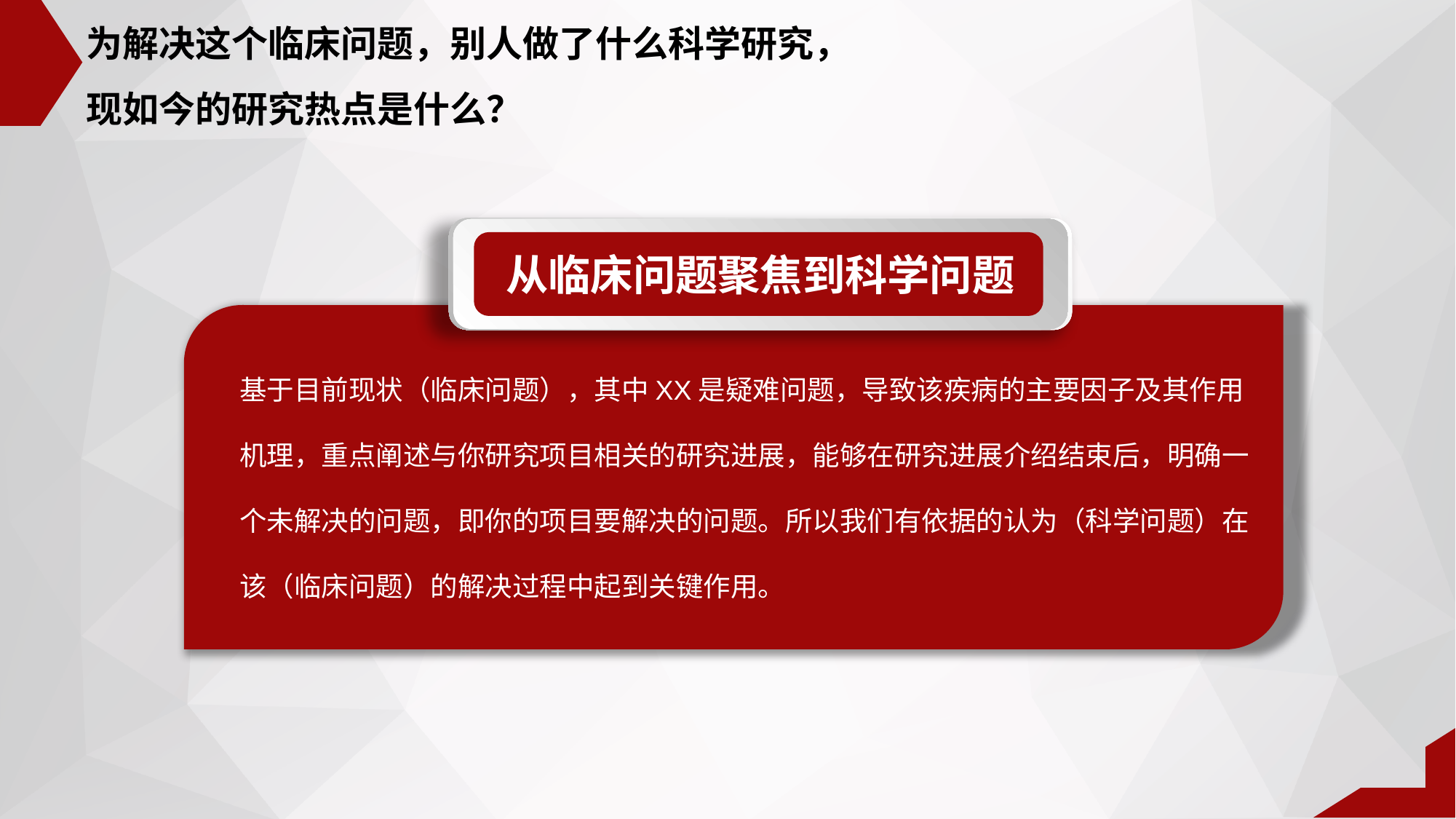

为解决这个临床问题，别人做了什么科学研究，
现如今的研究热点是什么？

从临床问题聚焦到科学问题

基于目前现状（临床问题），其中XX是疑难问题，导致该疾病的主要因子及其作用机理，重点阐述与你研究项目相关的研究进展，能够在研究进展介绍结束后，明确一个未解决的问题，即你的项目要解决的问题。所以我们有依据的认为（科学问题）在该（临床问题）的解决过程中起到关键作用。